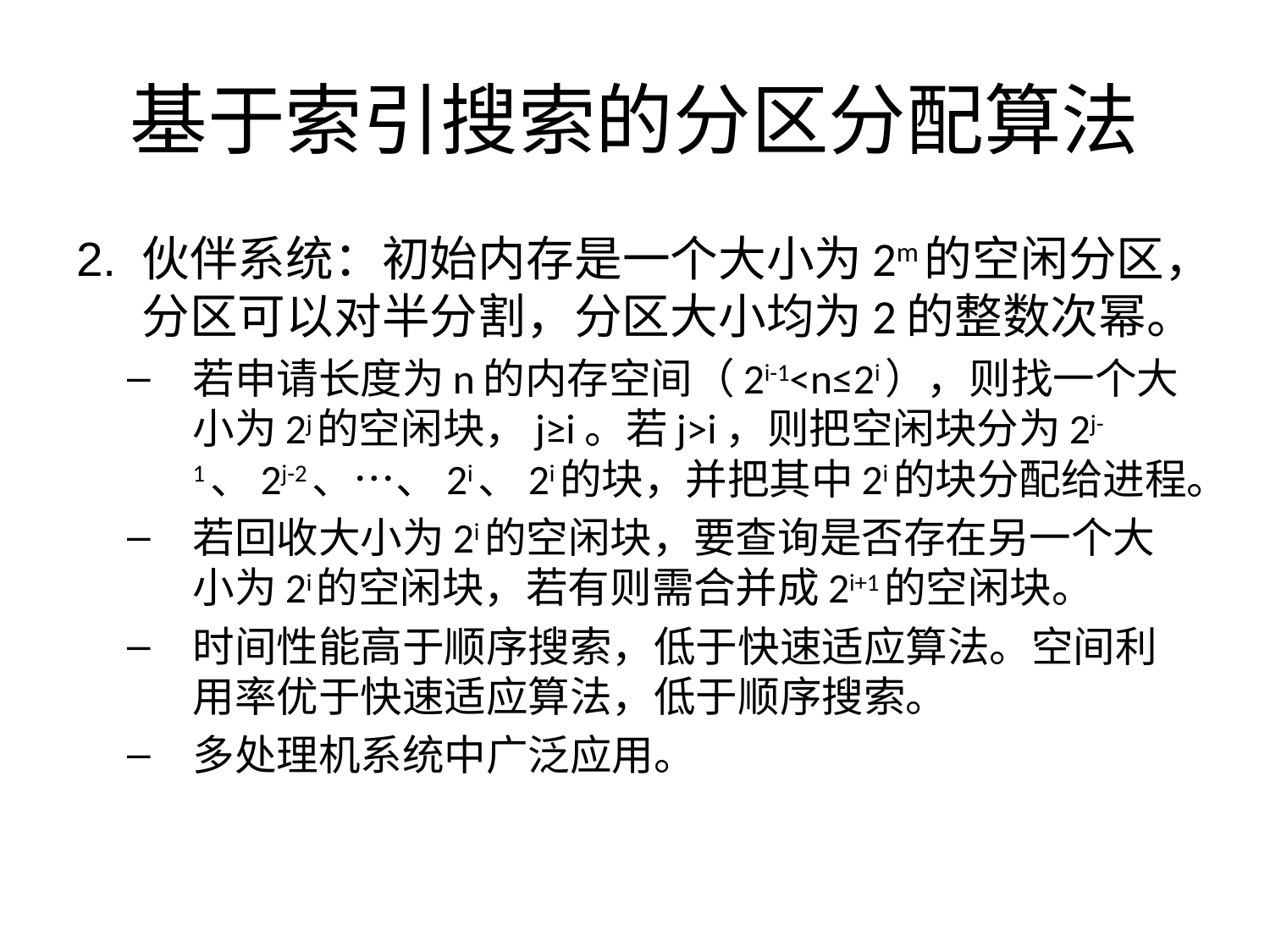

# 基于索引搜索的分区分配算法
伙伴系统：初始内存是一个大小为2m的空闲分区，分区可以对半分割，分区大小均为2的整数次幂。
若申请长度为n的内存空间（2i-1<n≤2i），则找一个大小为2j的空闲块，j≥i。若j>i，则把空闲块分为2j-1、2j-2、…、2i、2i的块，并把其中2i的块分配给进程。
若回收大小为2i的空闲块，要查询是否存在另一个大小为2i的空闲块，若有则需合并成2i+1的空闲块。
时间性能高于顺序搜索，低于快速适应算法。空间利用率优于快速适应算法，低于顺序搜索。
多处理机系统中广泛应用。